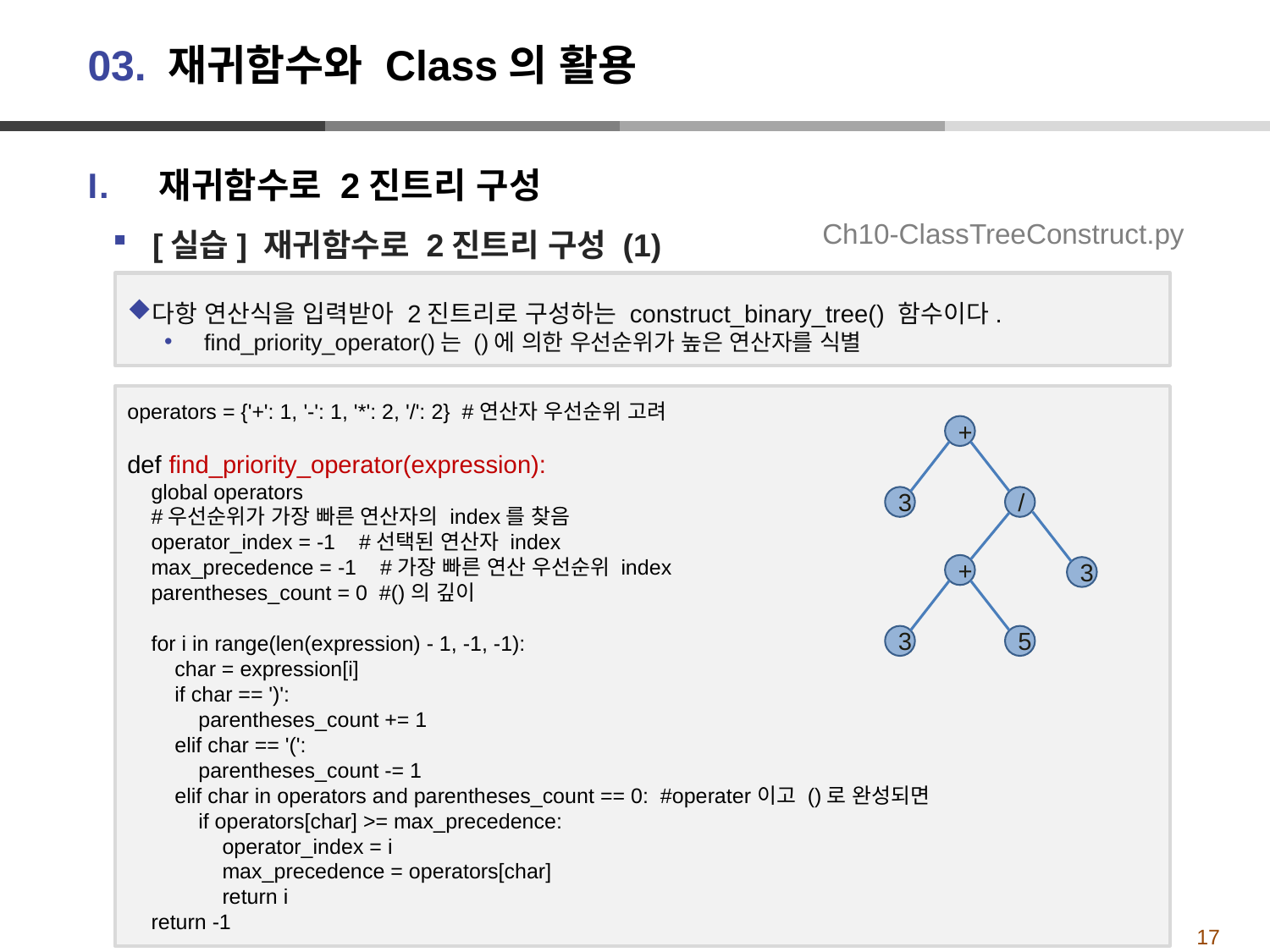

# 03. 재귀함수와 Class의 활용
재귀함수로 2진트리 구성
[실습] 재귀함수로 2진트리 구성 (1)
Ch10-ClassTreeConstruct.py
다항 연산식을 입력받아 2진트리로 구성하는 construct_binary_tree() 함수이다.
find_priority_operator()는 ()에 의한 우선순위가 높은 연산자를 식별
operators = {'+': 1, '-': 1, '*': 2, '/': 2}  #연산자 우선순위 고려

def find_priority_operator(expression):
    global operators
    #우선순위가 가장 빠른 연산자의 index를 찾음
    operator_index = -1    #선택된 연산자 index
    max_precedence = -1    #가장 빠른 연산 우선순위 index
    parentheses_count = 0  #()의 깊이

    for i in range(len(expression) - 1, -1, -1):
        char = expression[i]
        if char == ')':
            parentheses_count += 1
        elif char == '(':
            parentheses_count -= 1
        elif char in operators and parentheses_count == 0:  #operater이고 ()로 완성되면
            if operators[char] >= max_precedence:
                operator_index = i
                max_precedence = operators[char]
                return i
    return -1
+
3
/
+
3
5
3